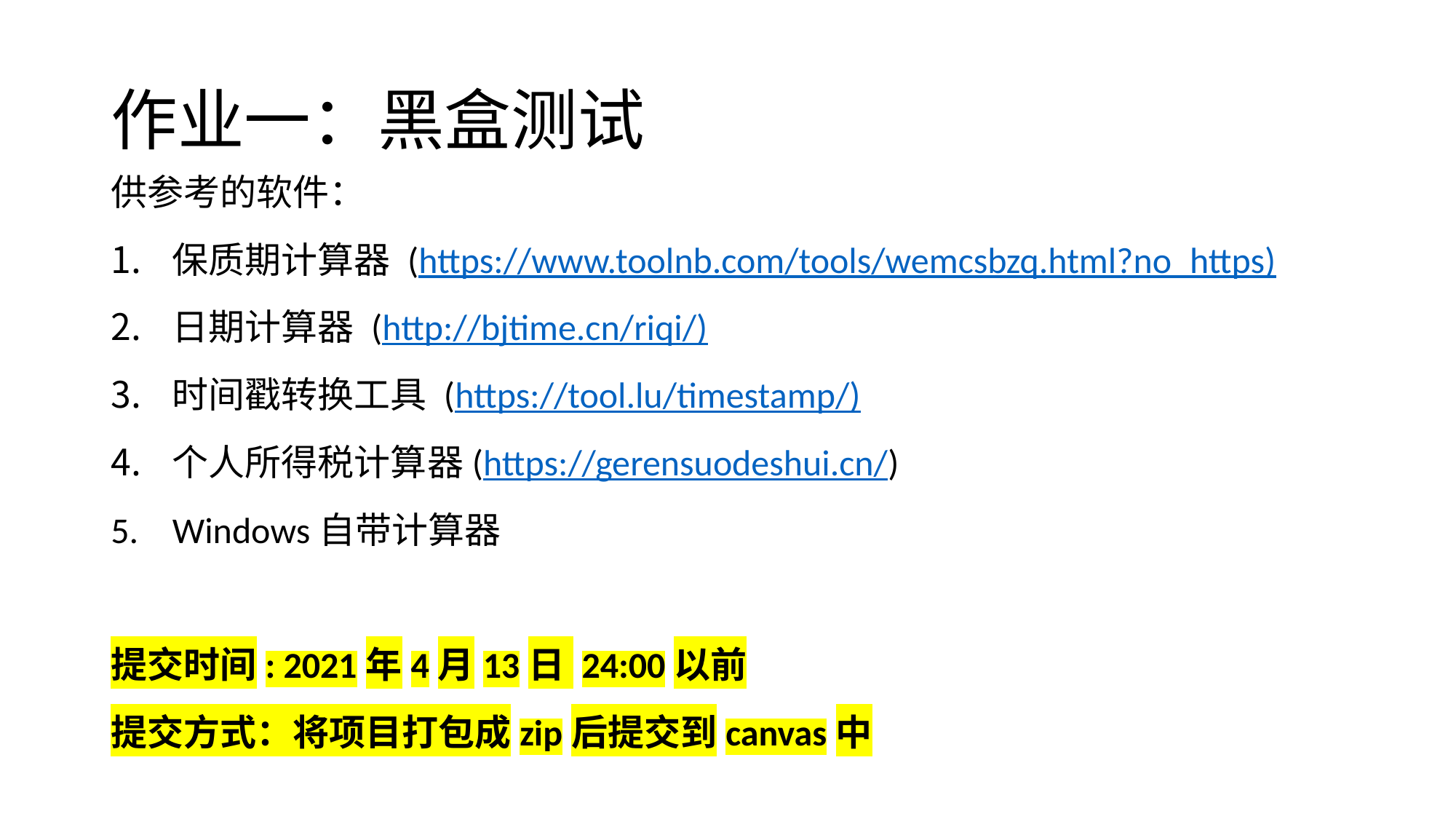

# 作业一：黑盒测试
供参考的软件：
保质期计算器 (https://www.toolnb.com/tools/wemcsbzq.html?no_https)
日期计算器 (http://bjtime.cn/riqi/)
时间戳转换工具 (https://tool.lu/timestamp/)
个人所得税计算器(https://gerensuodeshui.cn/)
Windows自带计算器

提交时间: 2021年4月13日 24:00以前
提交方式：将项目打包成zip后提交到canvas中